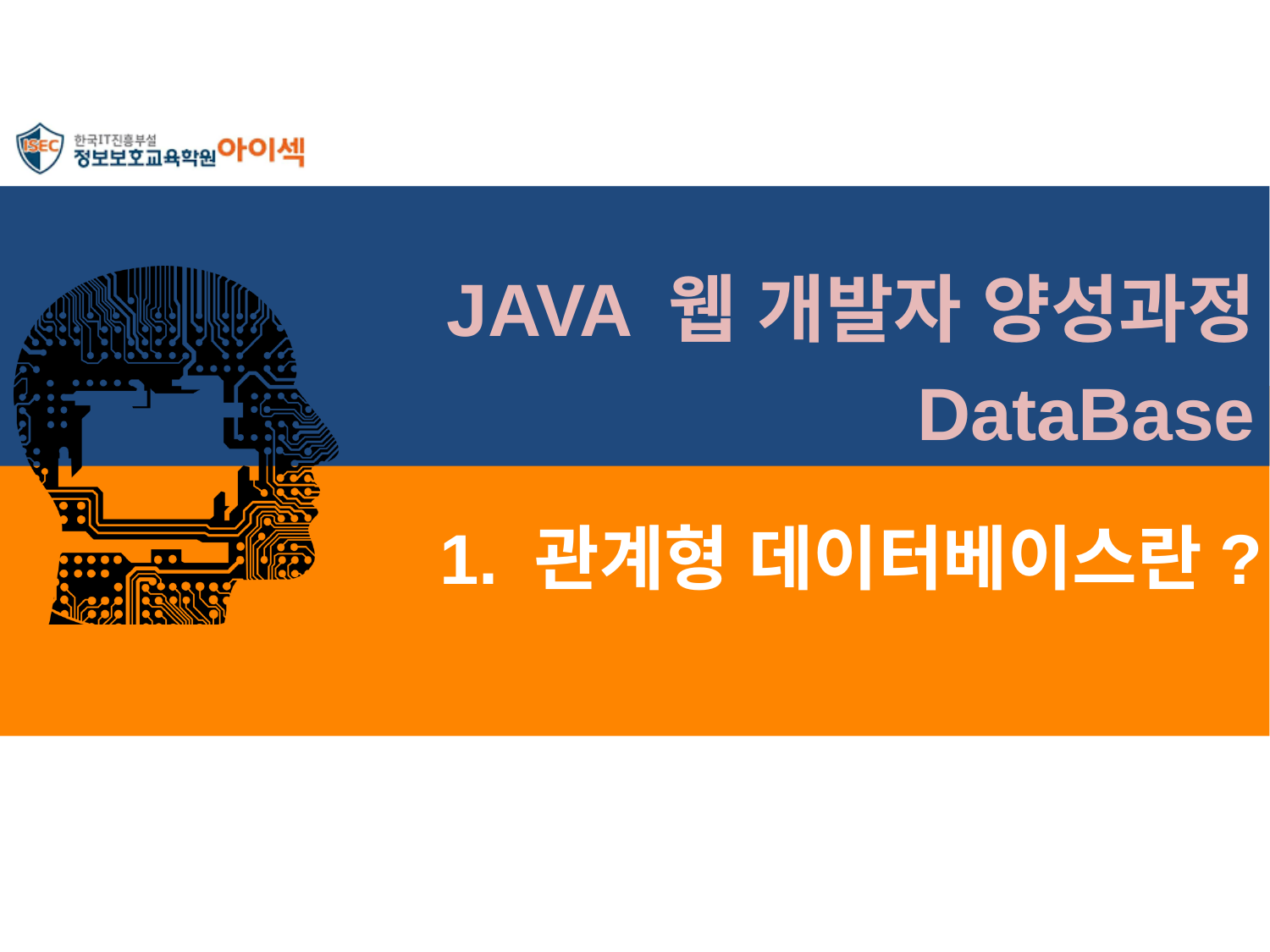

JAVA 웹 개발자 양성과정
DataBase
# 1. 관계형 데이터베이스란?